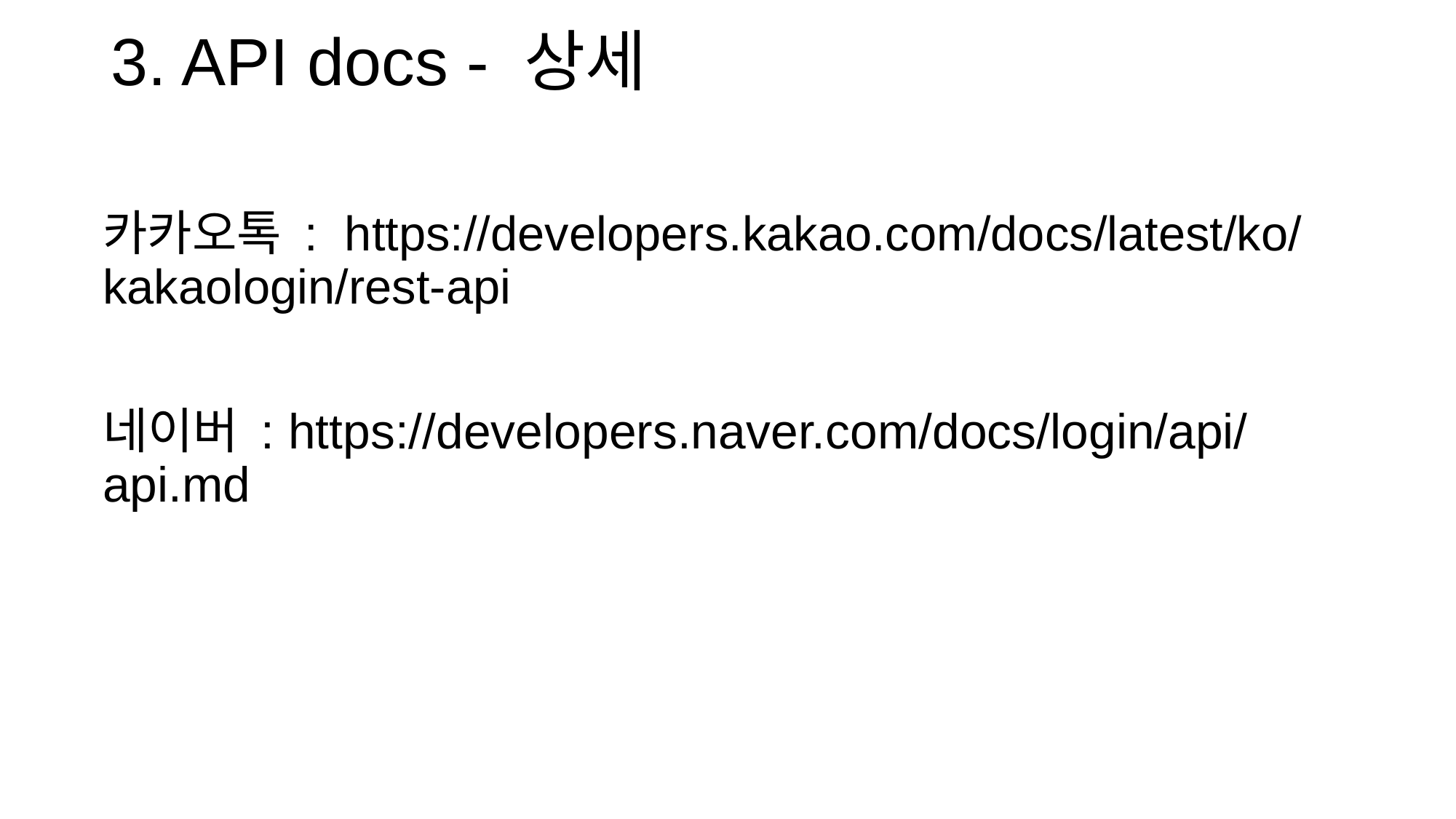

3. API docs - 상세
카카오톡 :  https://developers.kakao.com/docs/latest/ko/kakaologin/rest-api
네이버 : https://developers.naver.com/docs/login/api/api.md